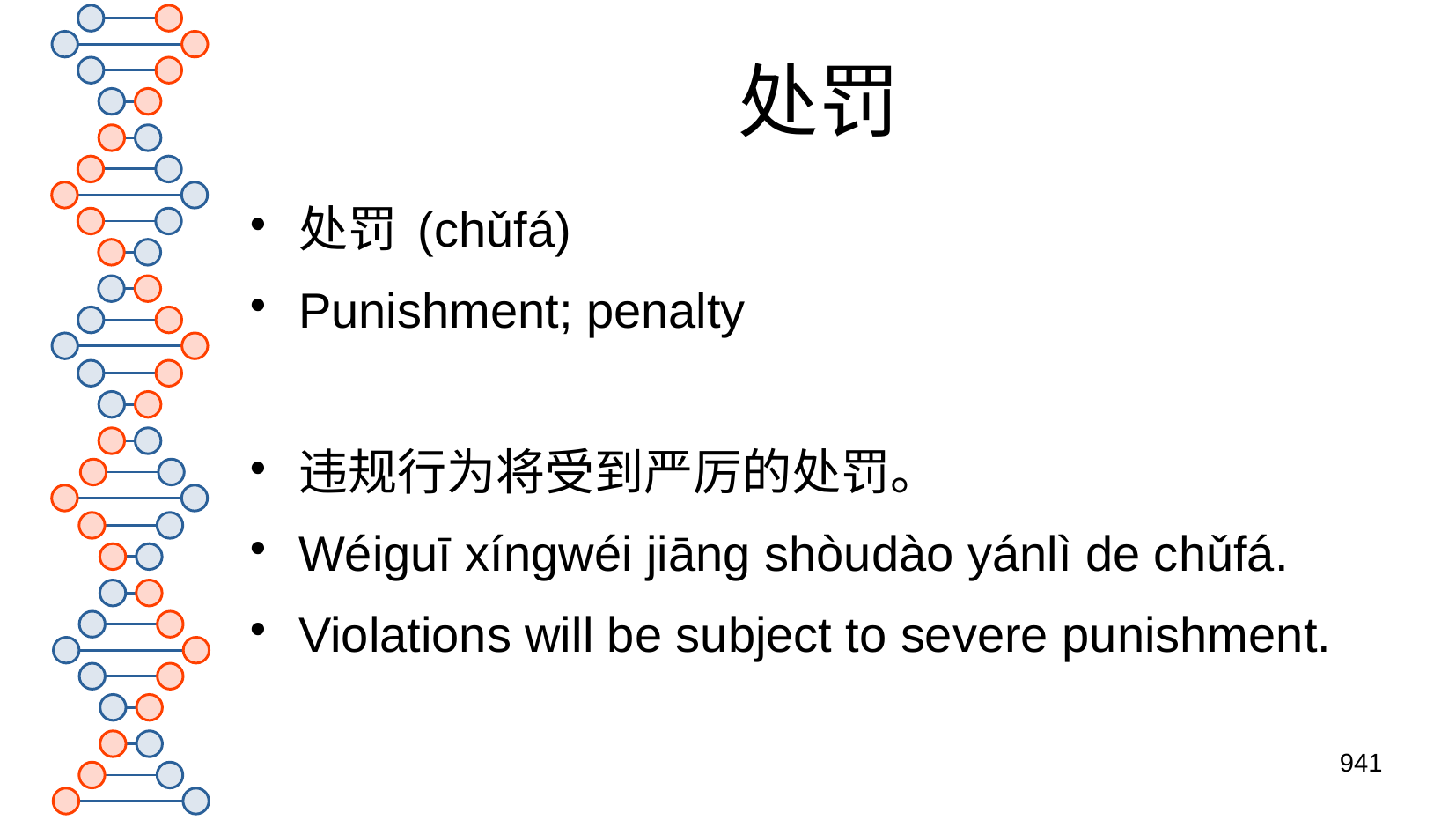

# 处罚
处罚 (chǔfá)
Punishment; penalty

违规行为将受到严厉的处罚。
Wéiguī xíngwéi jiāng shòudào yánlì de chǔfá.
Violations will be subject to severe punishment.

941